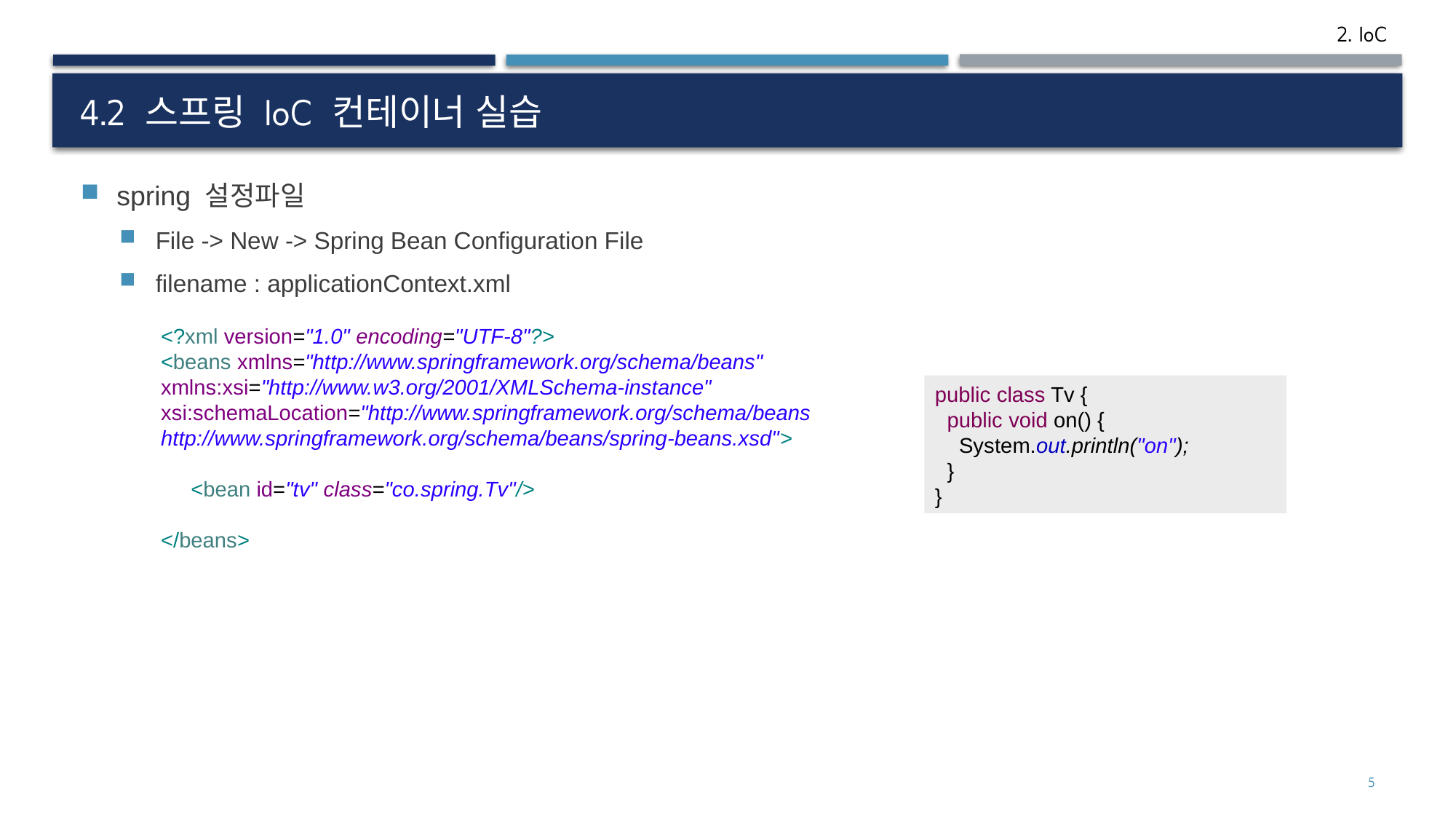

# 4.2 스프링 IoC 컨테이너 실습
spring 설정파일
File -> New -> Spring Bean Configuration File
filename : applicationContext.xml

<?xml version="1.0" encoding="UTF-8"?>
<beans xmlns="http://www.springframework.org/schema/beans"
xmlns:xsi="http://www.w3.org/2001/XMLSchema-instance"
xsi:schemaLocation="http://www.springframework.org/schema/beans http://www.springframework.org/schema/beans/spring-beans.xsd">

     <bean id="tv" class="co.spring.Tv"/>

</beans>
public class Tv {
  public void on() {
    System.out.println("on");
  }
}
5